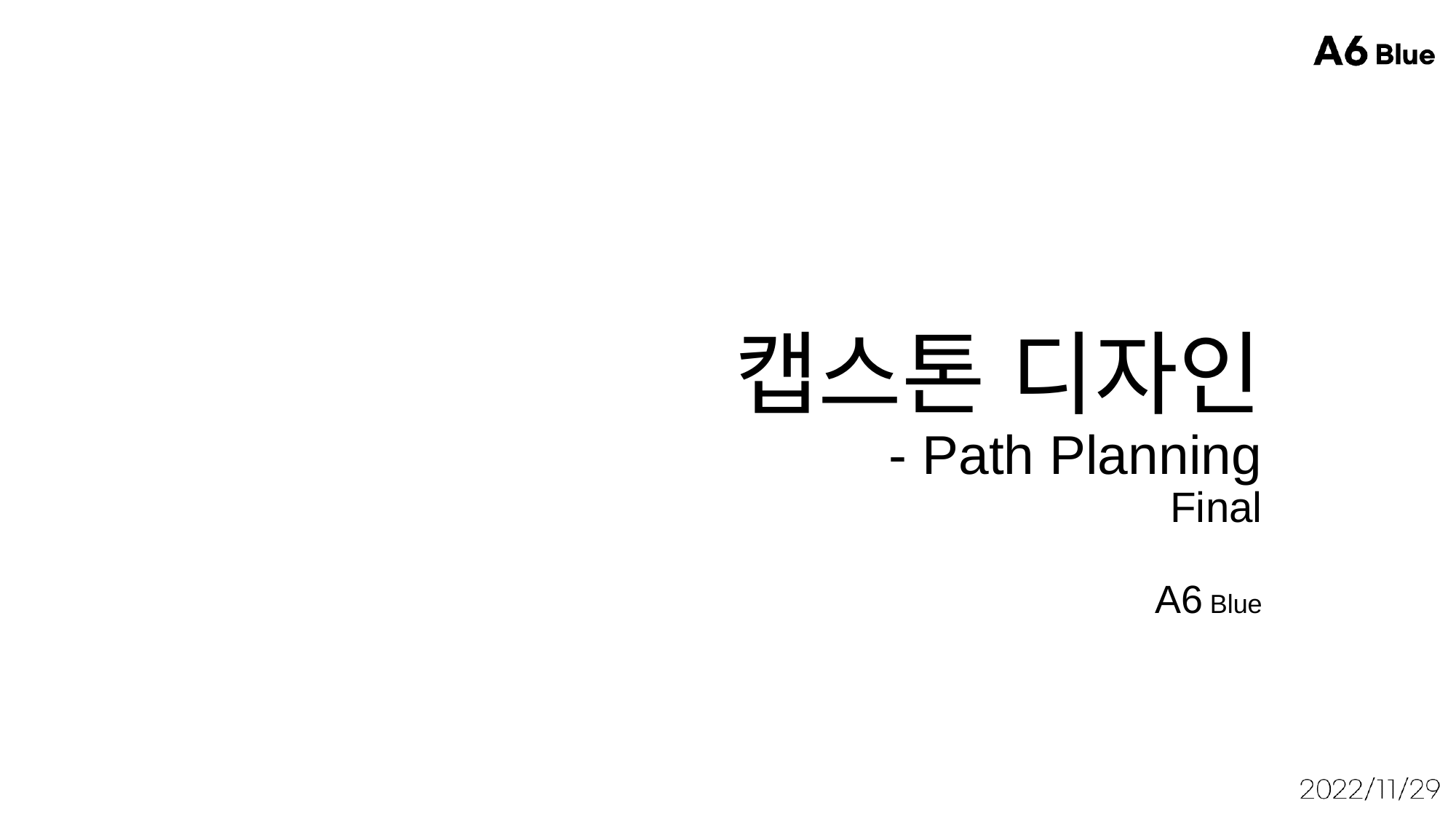

# 캡스톤 디자인 - Path Planning Final
A6 Blue